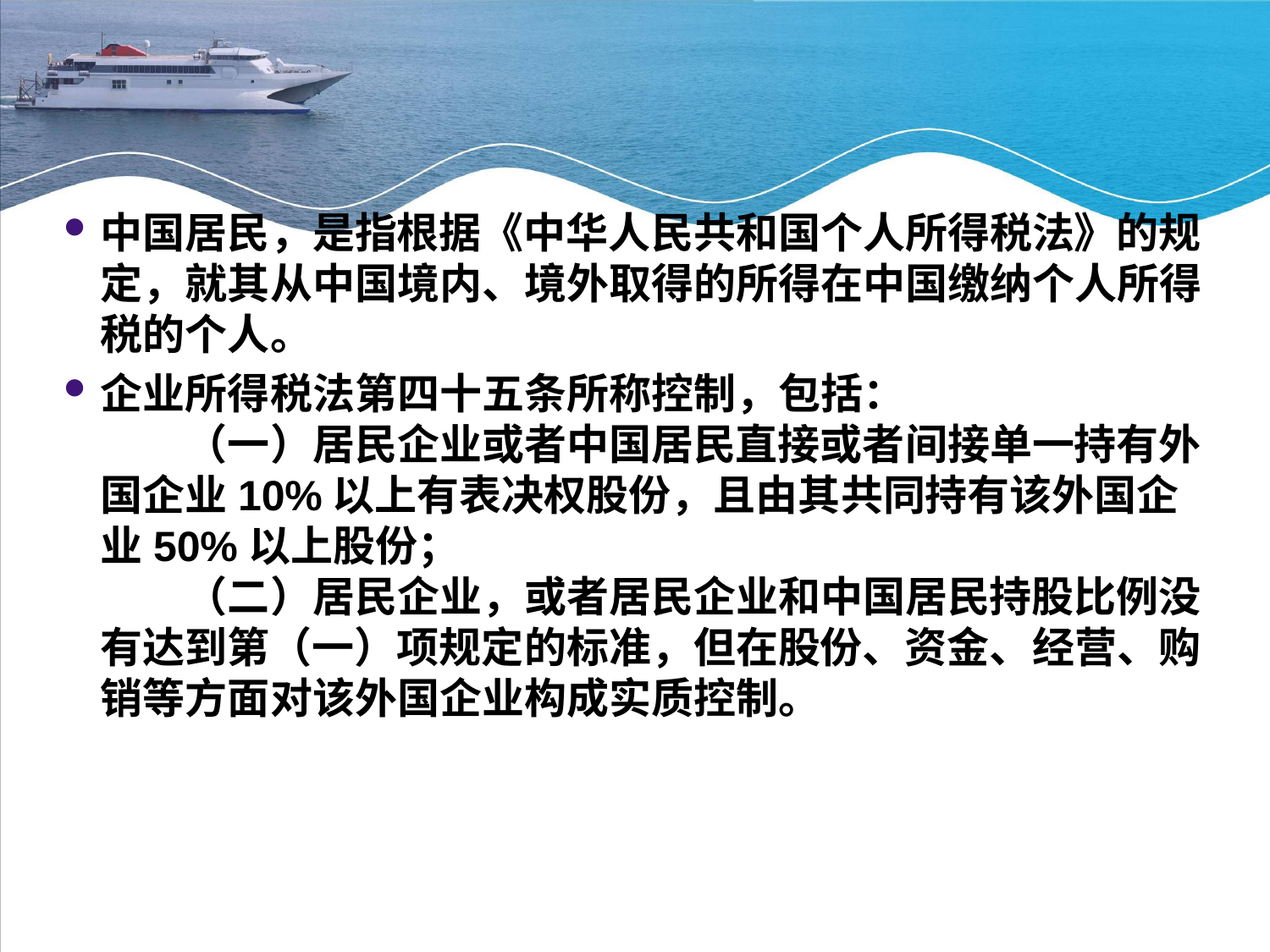

#
中国居民，是指根据《中华人民共和国个人所得税法》的规定，就其从中国境内、境外取得的所得在中国缴纳个人所得税的个人。
企业所得税法第四十五条所称控制，包括：
　　（一）居民企业或者中国居民直接或者间接单一持有外国企业10%以上有表决权股份，且由其共同持有该外国企业50%以上股份；
　　（二）居民企业，或者居民企业和中国居民持股比例没有达到第（一）项规定的标准，但在股份、资金、经营、购销等方面对该外国企业构成实质控制。